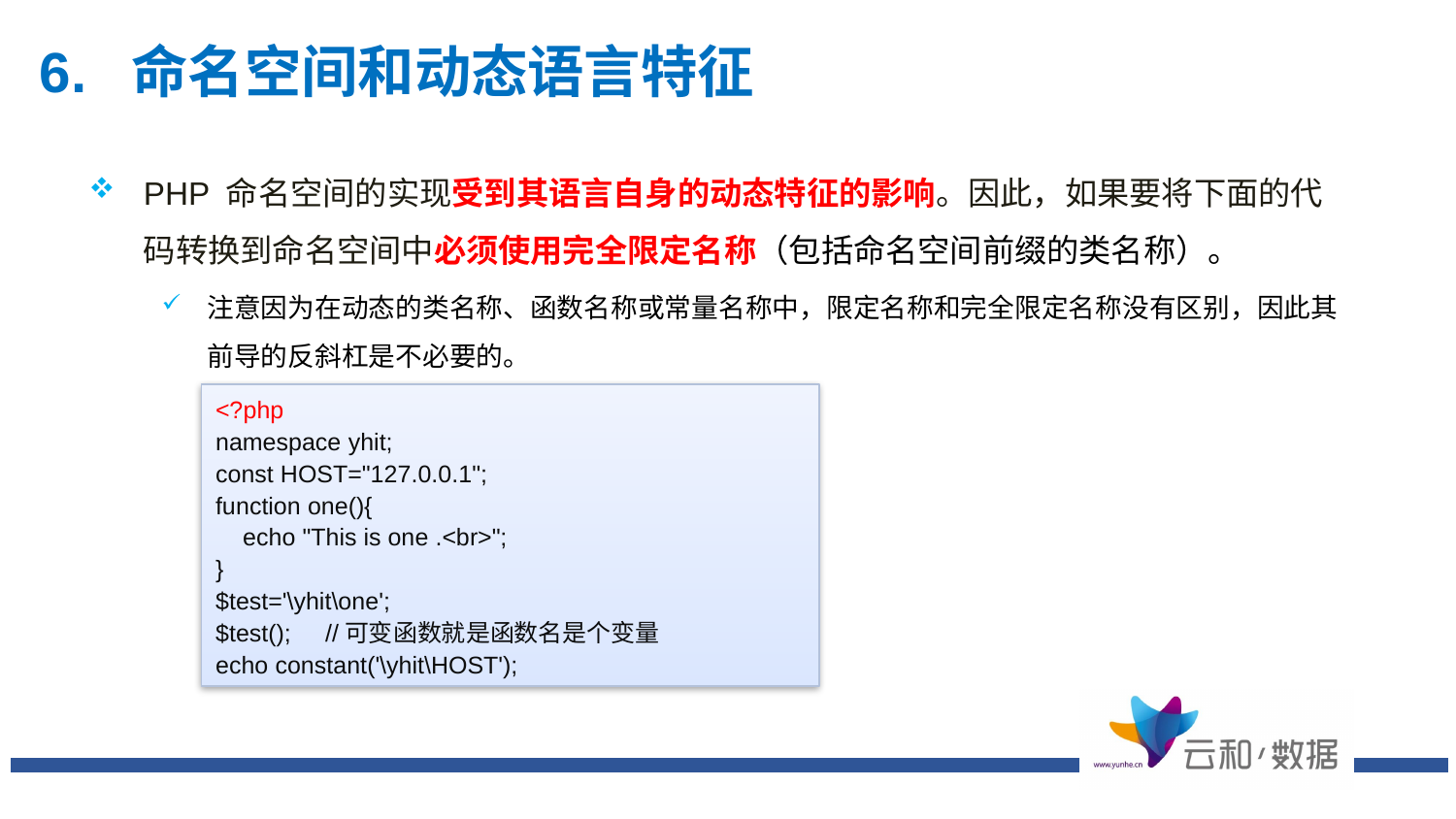

# 6.  命名空间和动态语言特征
PHP 命名空间的实现受到其语言自身的动态特征的影响。因此，如果要将下面的代码转换到命名空间中必须使用完全限定名称（包括命名空间前缀的类名称）。
注意因为在动态的类名称、函数名称或常量名称中，限定名称和完全限定名称没有区别，因此其前导的反斜杠是不必要的。

<?php
namespace yhit;
const HOST="127.0.0.1";
function one(){
    echo "This is one .<br>";
}
$test='\yhit\one';
$test();     //可变函数就是函数名是个变量
echo constant('\yhit\HOST');
13